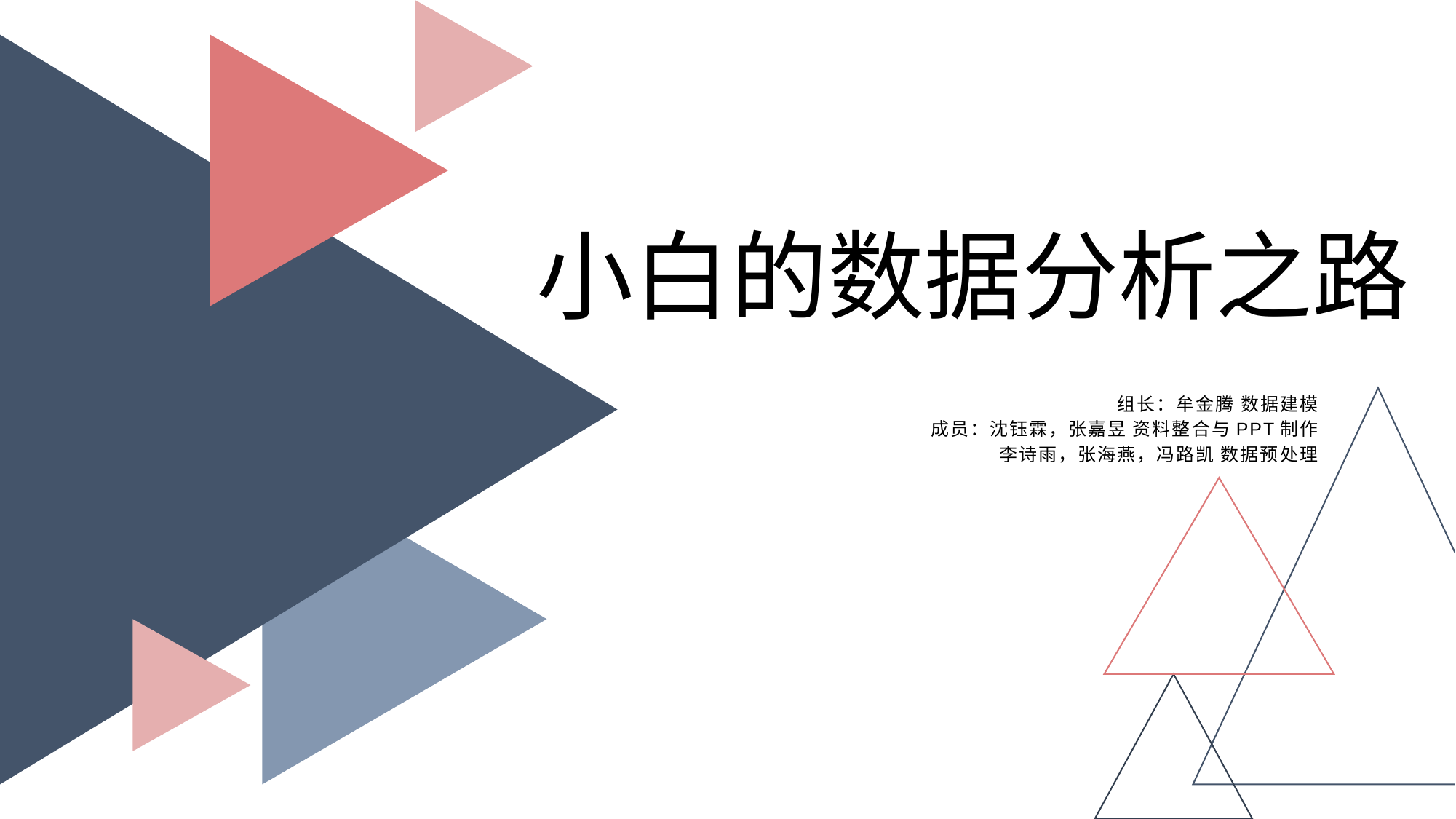

小白的数据分析之路
组长：牟金腾 数据建模
成员：沈钰霖，张嘉昱 资料整合与PPT制作
李诗雨，张海燕，冯路凯 数据预处理